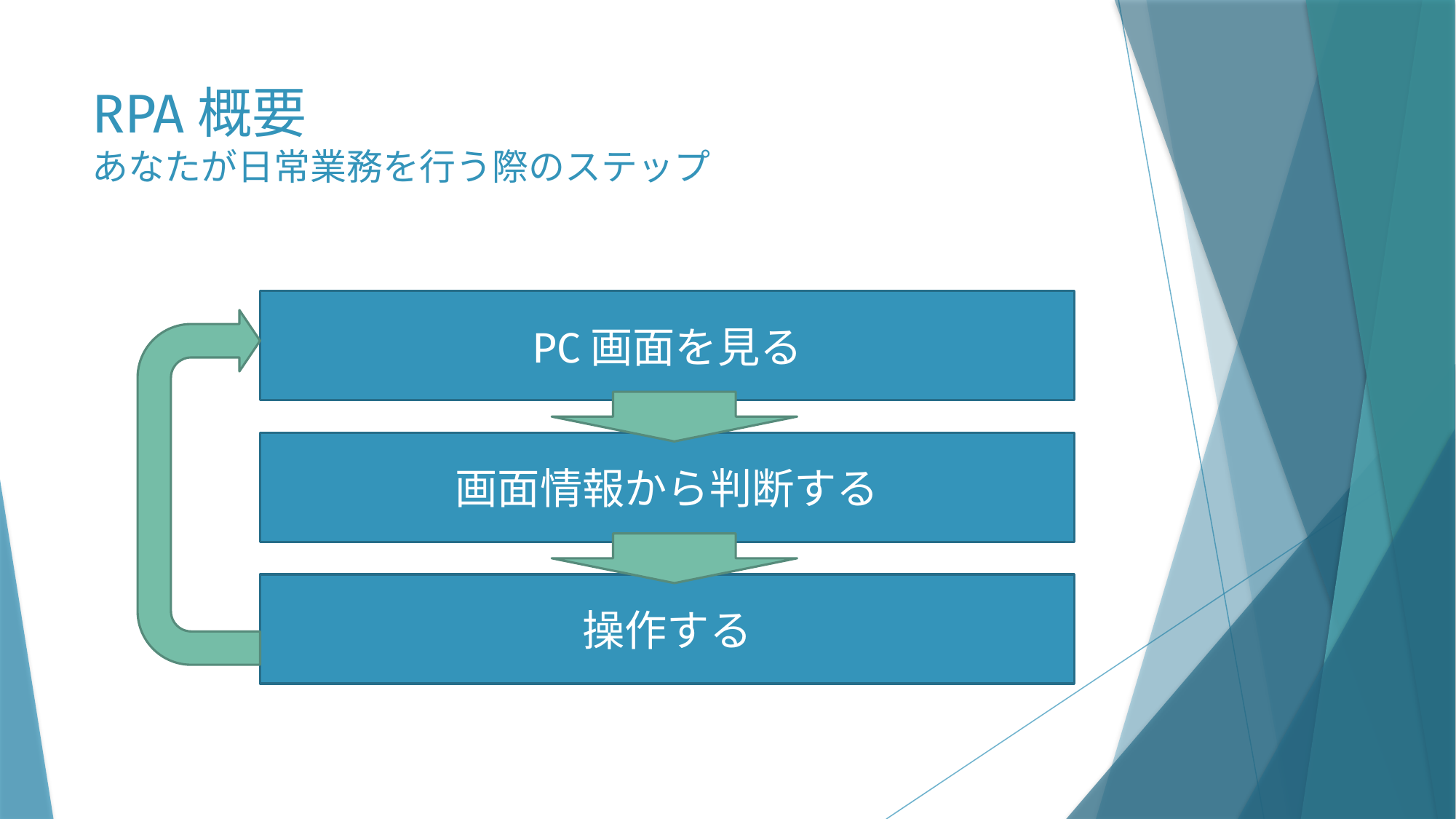

# RPA概要 あなたが日常業務を行う際のステップ
PC画面を見る

画面情報から判断する

操作する